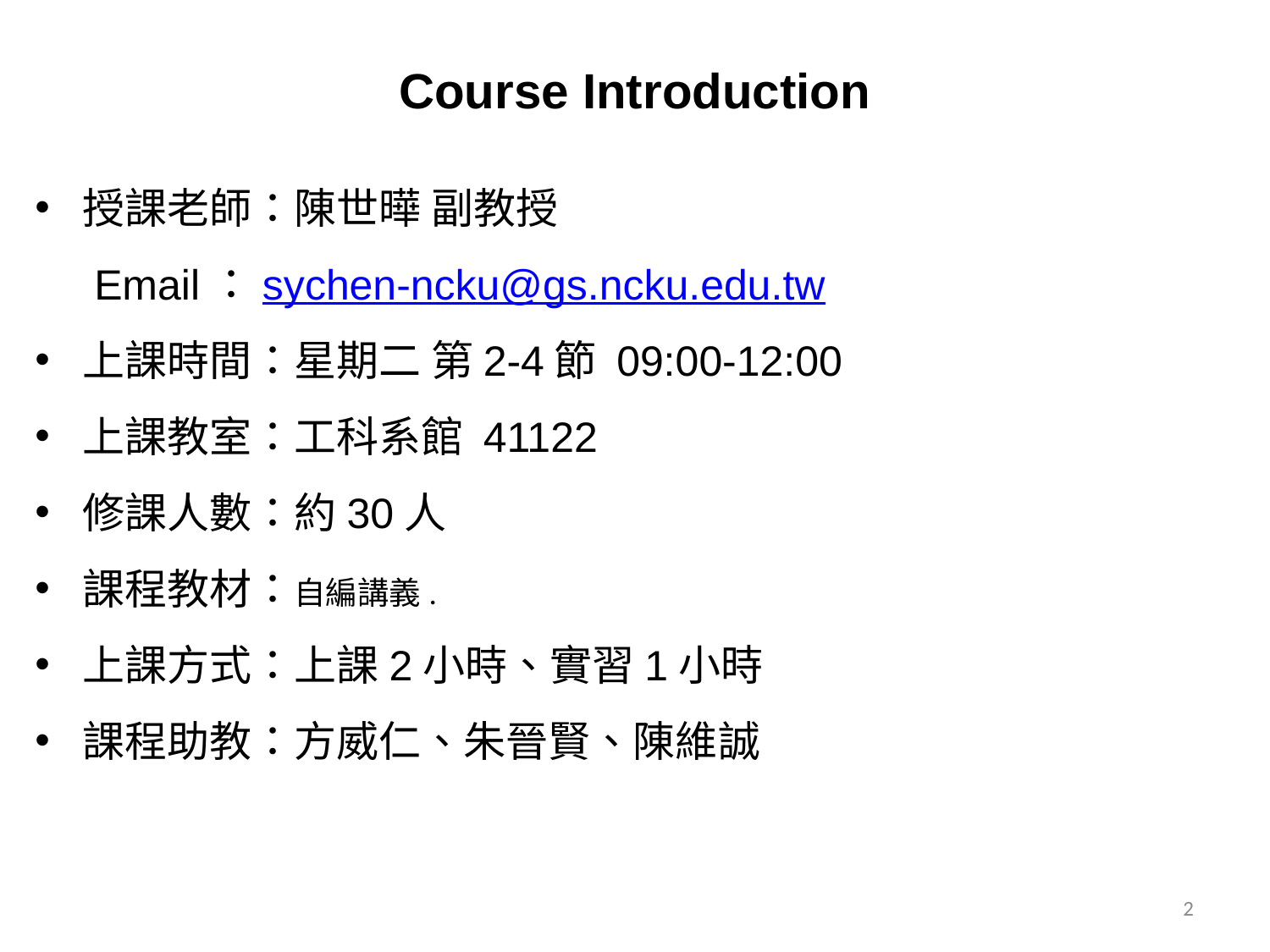

Course Introduction
授課老師：陳世曄 副教授
     Email：sychen-ncku@gs.ncku.edu.tw
上課時間：星期二 第2-4節 09:00-12:00
上課教室：工科系館 41122
修課人數：約30人
課程教材：自編講義.
上課方式：上課2小時、實習1小時
課程助教：方威仁、朱晉賢、陳維誠
2